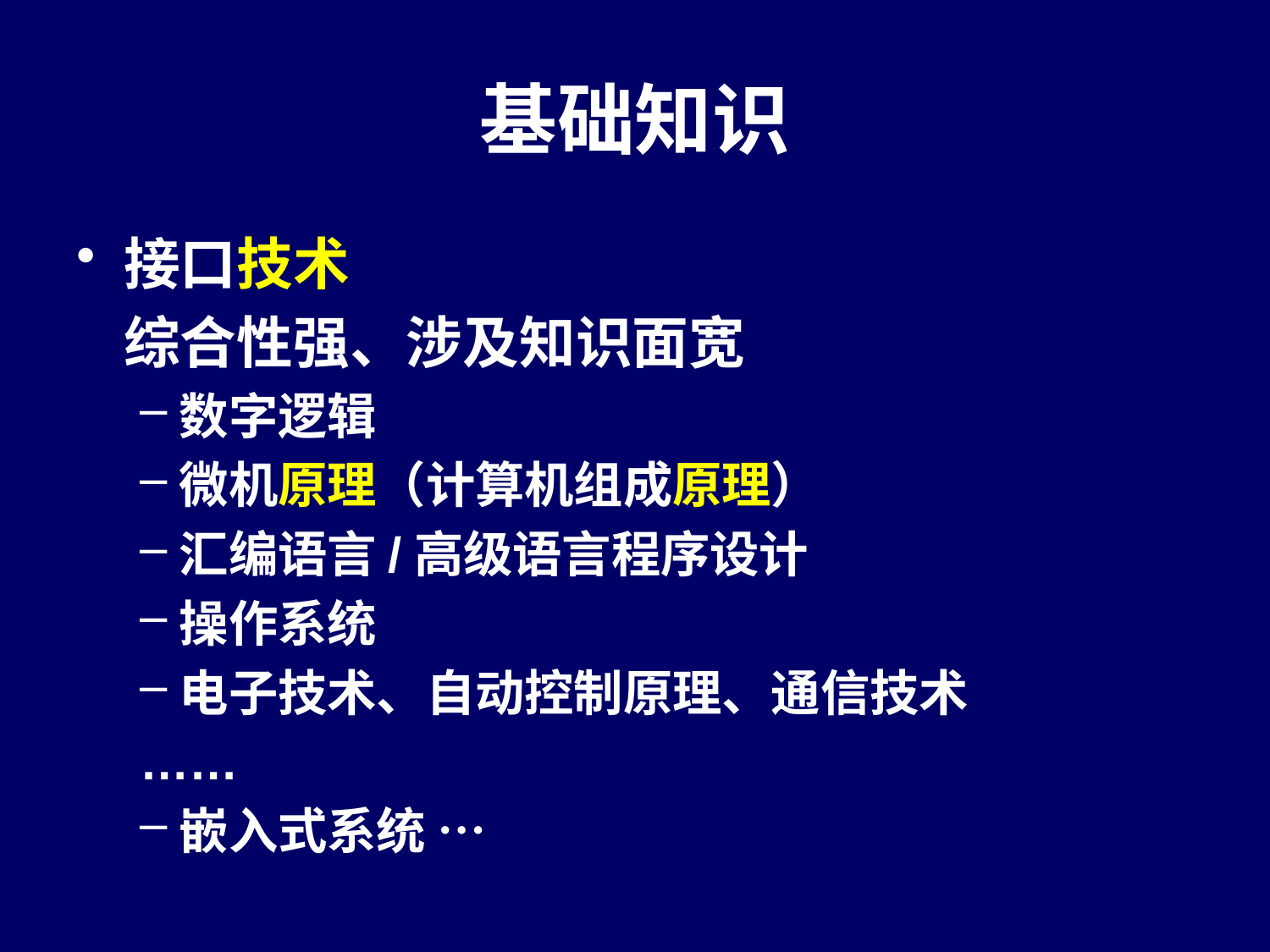

# 基础知识
接口技术
	综合性强、涉及知识面宽
数字逻辑
微机原理（计算机组成原理）
汇编语言/高级语言程序设计
操作系统
电子技术、自动控制原理、通信技术
……
嵌入式系统 …